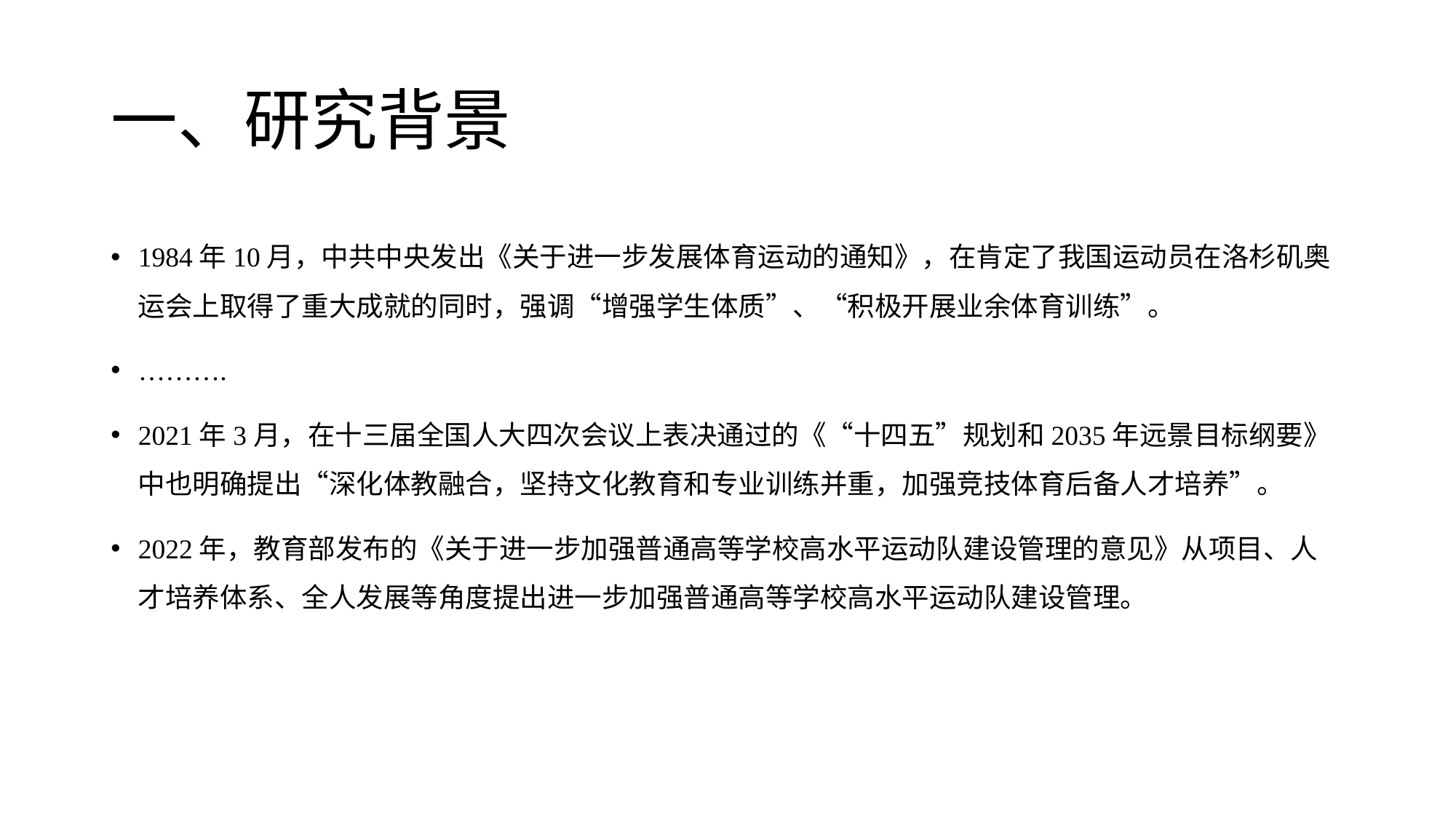

# 一、研究背景
1984年10月，中共中央发出《关于进一步发展体育运动的通知》，在肯定了我国运动员在洛杉矶奥运会上取得了重大成就的同时，强调“增强学生体质”、“积极开展业余体育训练”。
……….
2021年3月，在十三届全国人大四次会议上表决通过的《“十四五”规划和2035年远景目标纲要》中也明确提出“深化体教融合，坚持文化教育和专业训练并重，加强竞技体育后备人才培养”。
2022年，教育部发布的《关于进一步加强普通高等学校高水平运动队建设管理的意见》从项目、人才培养体系、全人发展等角度提出进一步加强普通高等学校高水平运动队建设管理。